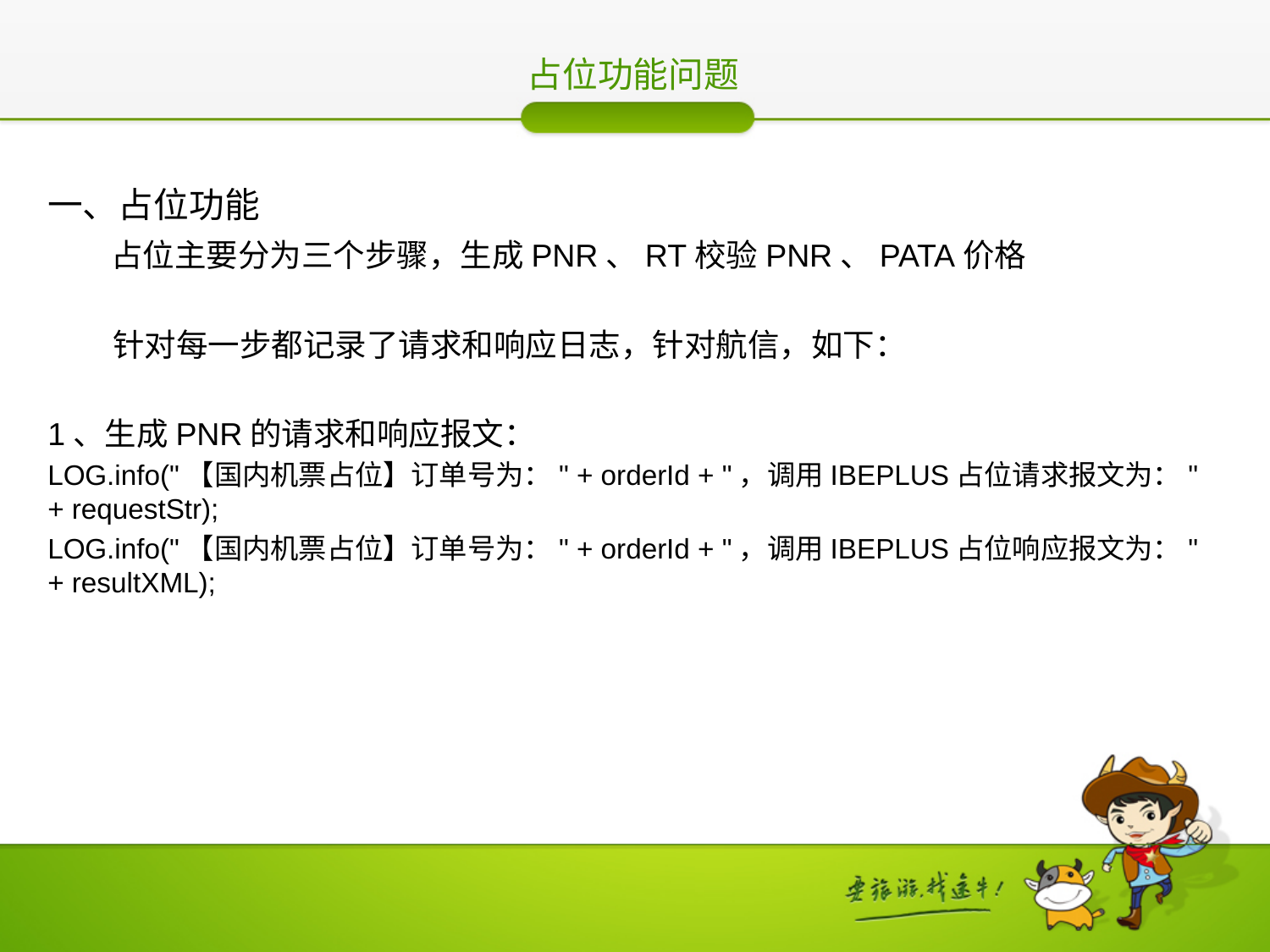

占位功能问题
一、占位功能
       占位主要分为三个步骤，生成PNR、RT校验PNR、PATA价格

        针对每一步都记录了请求和响应日志，针对航信，如下：

1、生成PNR的请求和响应报文：
LOG.info("【国内机票占位】订单号为：" + orderId + "，调用IBEPLUS占位请求报文为：" + requestStr);
LOG.info("【国内机票占位】订单号为：" + orderId + "，调用IBEPLUS占位响应报文为：" + resultXML);